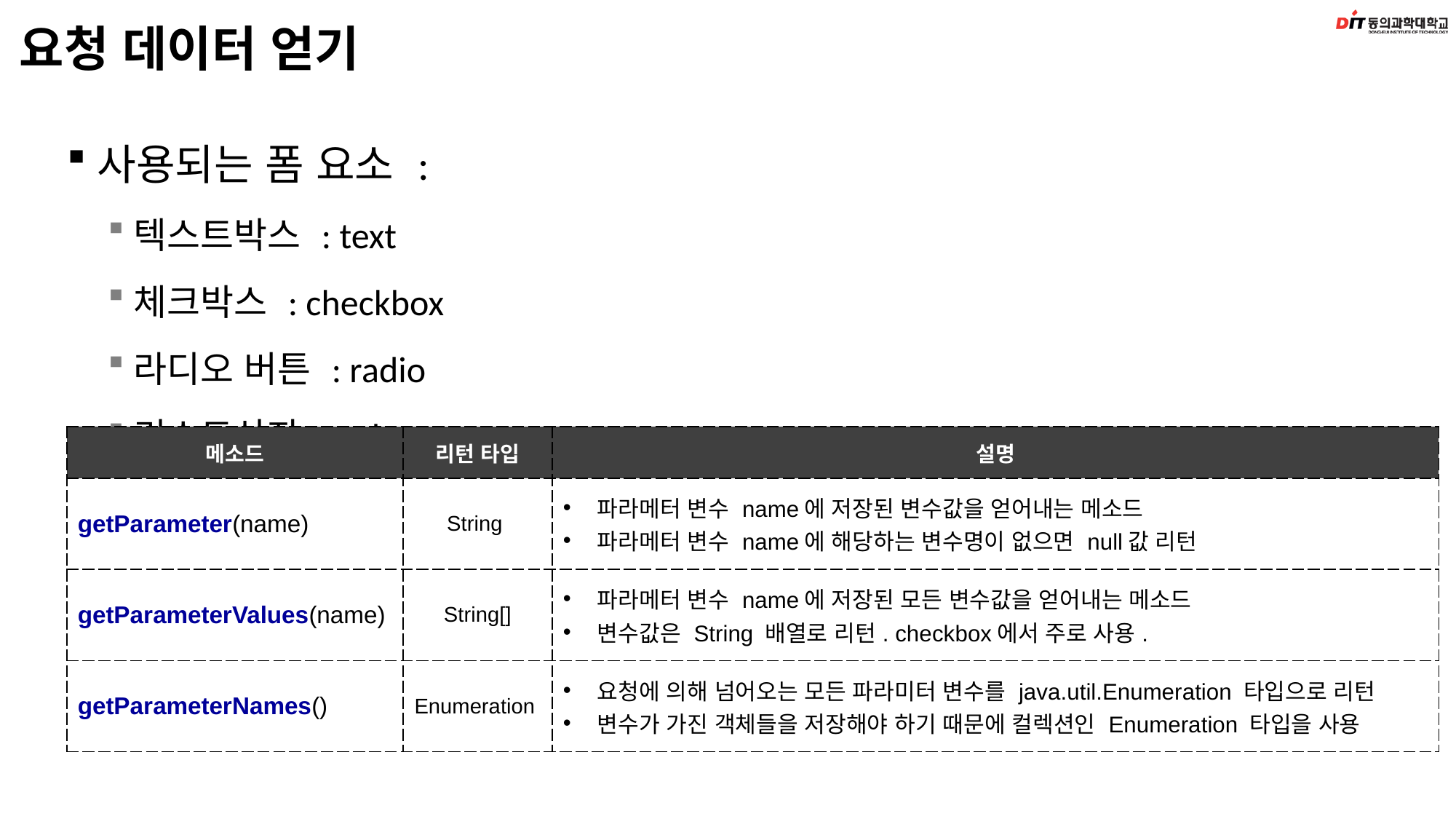

# 요청 데이터 얻기
사용되는 폼 요소 :
텍스트박스 : text
체크박스 : checkbox
라디오 버튼 : radio
리스트상자 : select
| 메소드 | 리턴 타입 | 설명 |
| --- | --- | --- |
| getParameter(name) | String | 파라메터 변수 name에 저장된 변수값을 얻어내는 메소드 파라메터 변수 name에 해당하는 변수명이 없으면 null값 리턴 |
| getParameterValues(name) | String[] | 파라메터 변수 name에 저장된 모든 변수값을 얻어내는 메소드 변수값은 String 배열로 리턴. checkbox에서 주로 사용. |
| getParameterNames() | Enumeration | 요청에 의해 넘어오는 모든 파라미터 변수를 java.util.Enumeration 타입으로 리턴 변수가 가진 객체들을 저장해야 하기 때문에 컬렉션인 Enumeration 타입을 사용 |